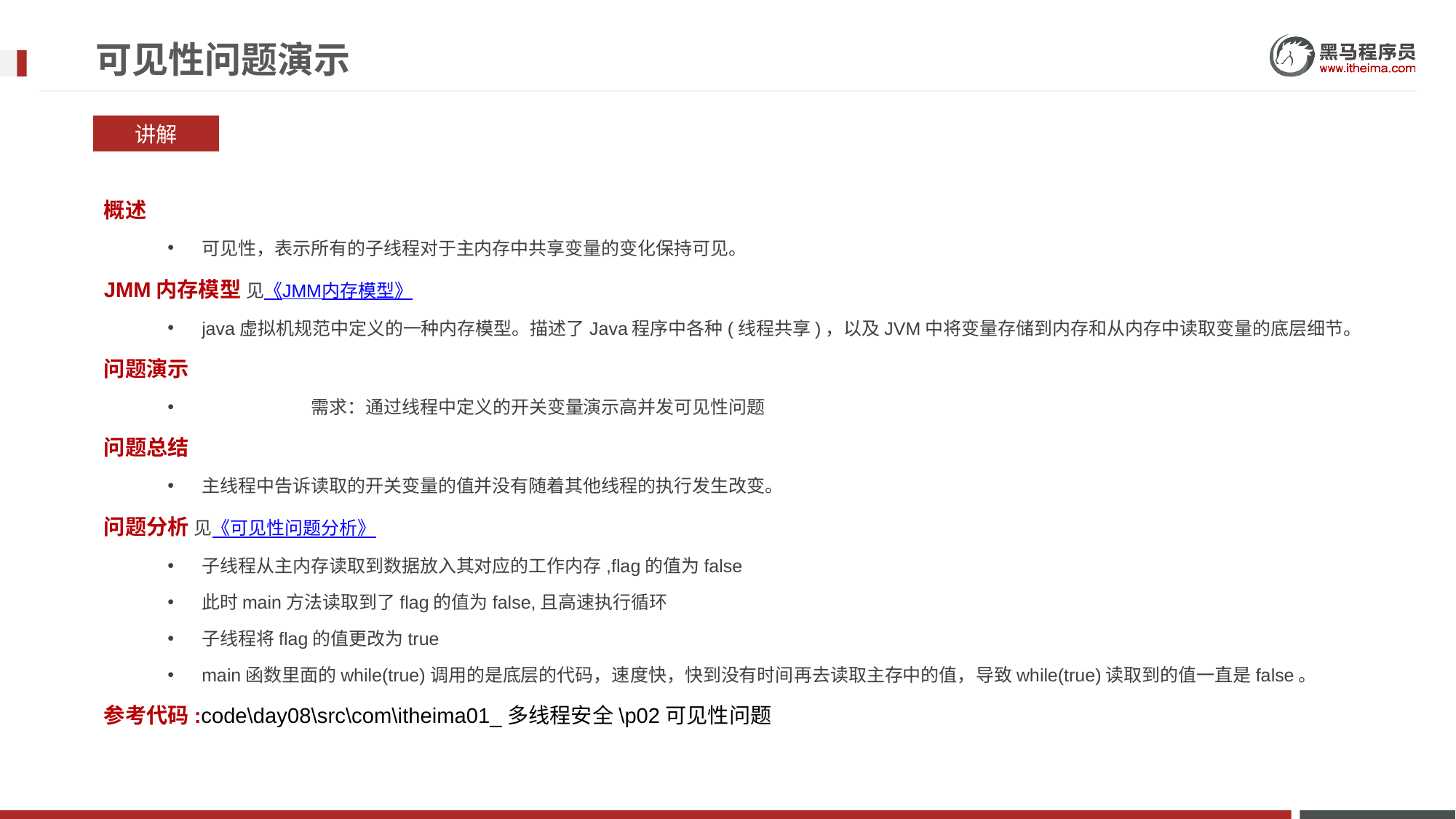

# 可见性问题演示
讲解
概述
可见性，表示所有的子线程对于主内存中共享变量的变化保持可见。
JMM内存模型 见《JMM内存模型》
java虚拟机规范中定义的一种内存模型。描述了Java程序中各种(线程共享)，以及JVM中将变量存储到内存和从内存中读取变量的底层细节。
问题演示
	需求：通过线程中定义的开关变量演示高并发可见性问题
问题总结
主线程中告诉读取的开关变量的值并没有随着其他线程的执行发生改变。
问题分析 见《可见性问题分析》
子线程从主内存读取到数据放入其对应的工作内存,flag的值为false
此时main方法读取到了flag的值为false,且高速执行循环
子线程将flag的值更改为true
main函数里面的while(true)调用的是底层的代码，速度快，快到没有时间再去读取主存中的值，导致while(true)读取到的值一直是false。
参考代码:code\day08\src\com\itheima01_多线程安全\p02可见性问题